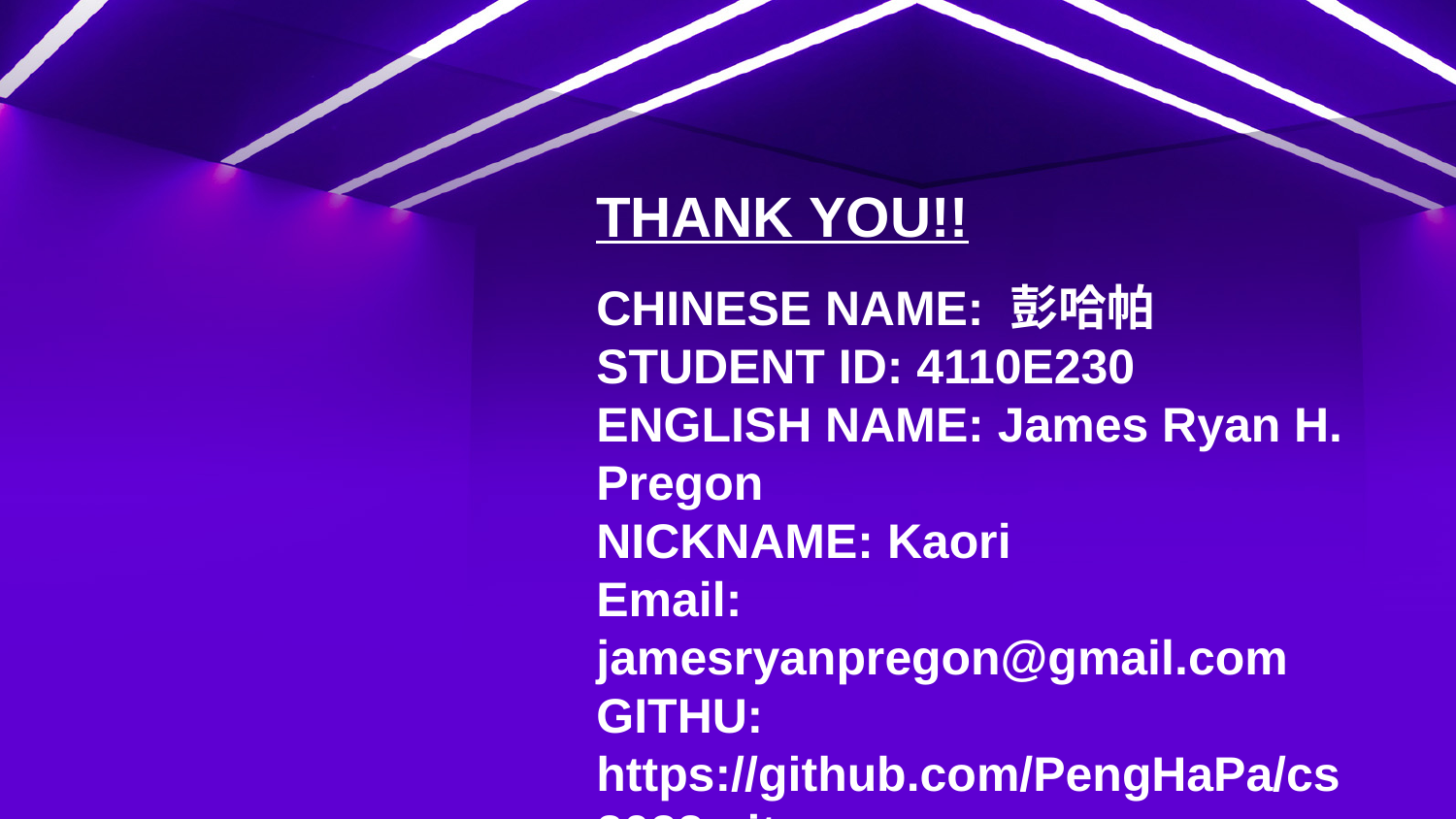

THANK YOU!!
CHINESE NAME: 彭哈帕
STUDENT ID: 4110E230
ENGLISH NAME: James Ryan H. Pregon
NICKNAME: Kaori
Email: jamesryanpregon@gmail.com
GITHU: https://github.com/PengHaPa/cs2022.git